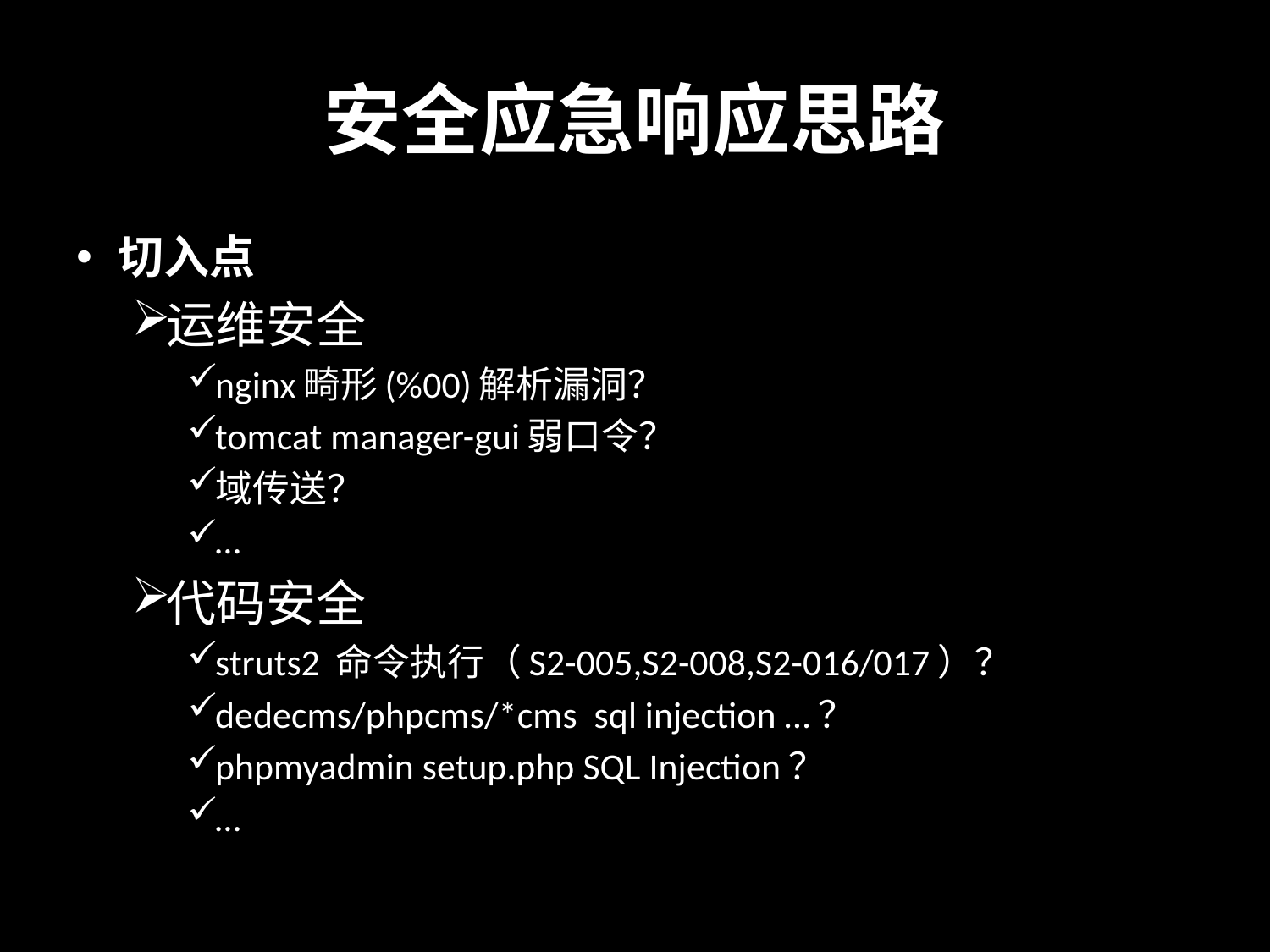

# 安全应急响应思路
切入点
运维安全
nginx畸形(%00)解析漏洞？
tomcat manager-gui弱口令？
域传送？
…
代码安全
struts2 命令执行（S2-005,S2-008,S2-016/017）？
dedecms/phpcms/*cms  sql injection …？
phpmyadmin setup.php SQL Injection？
…